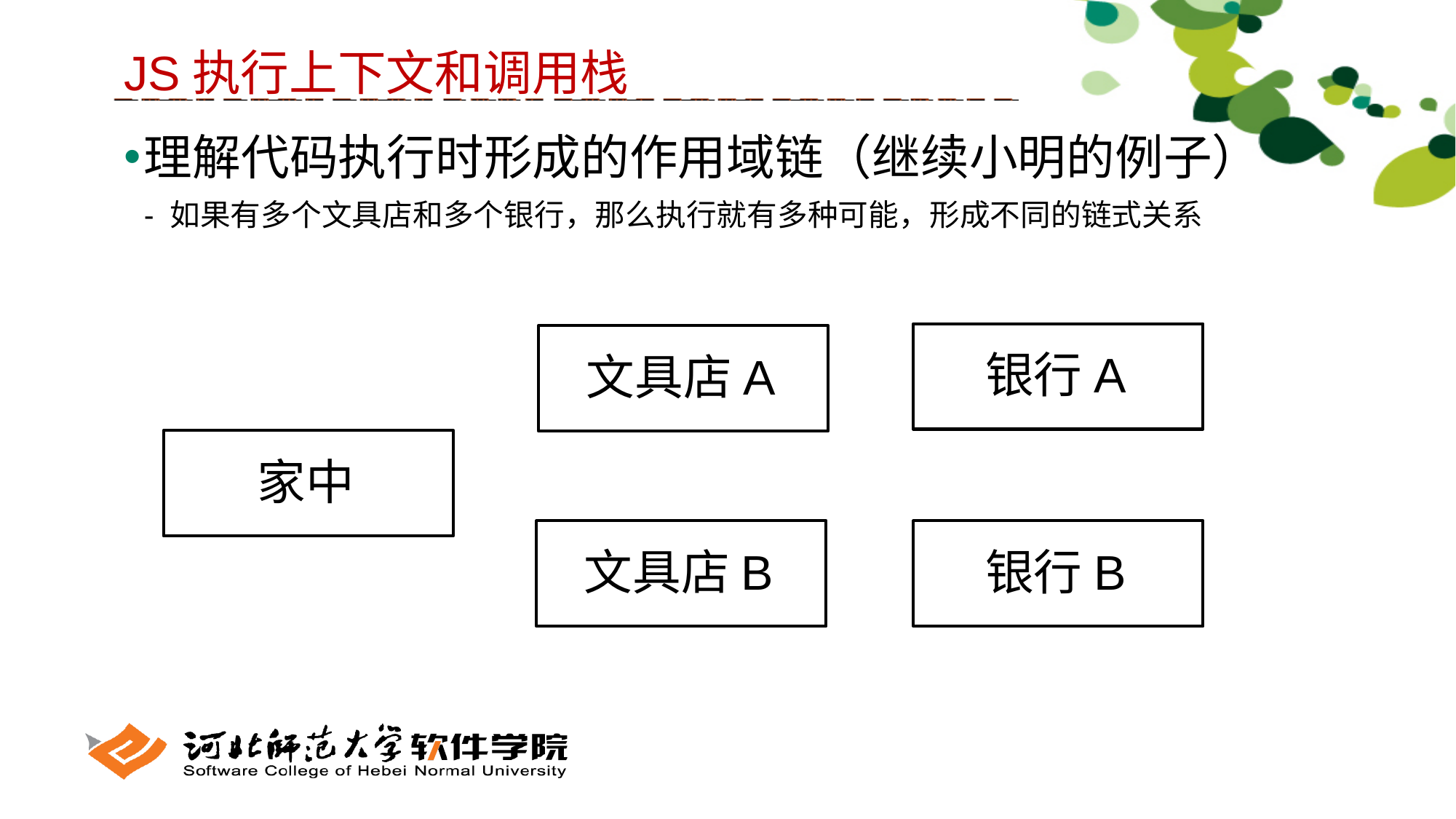

JS执行上下文和调用栈
理解代码执行时形成的作用域链（继续小明的例子）
- 如果有多个文具店和多个银行，那么执行就有多种可能，形成不同的链式关系

银行A
文具店A

家中

文具店B
银行B